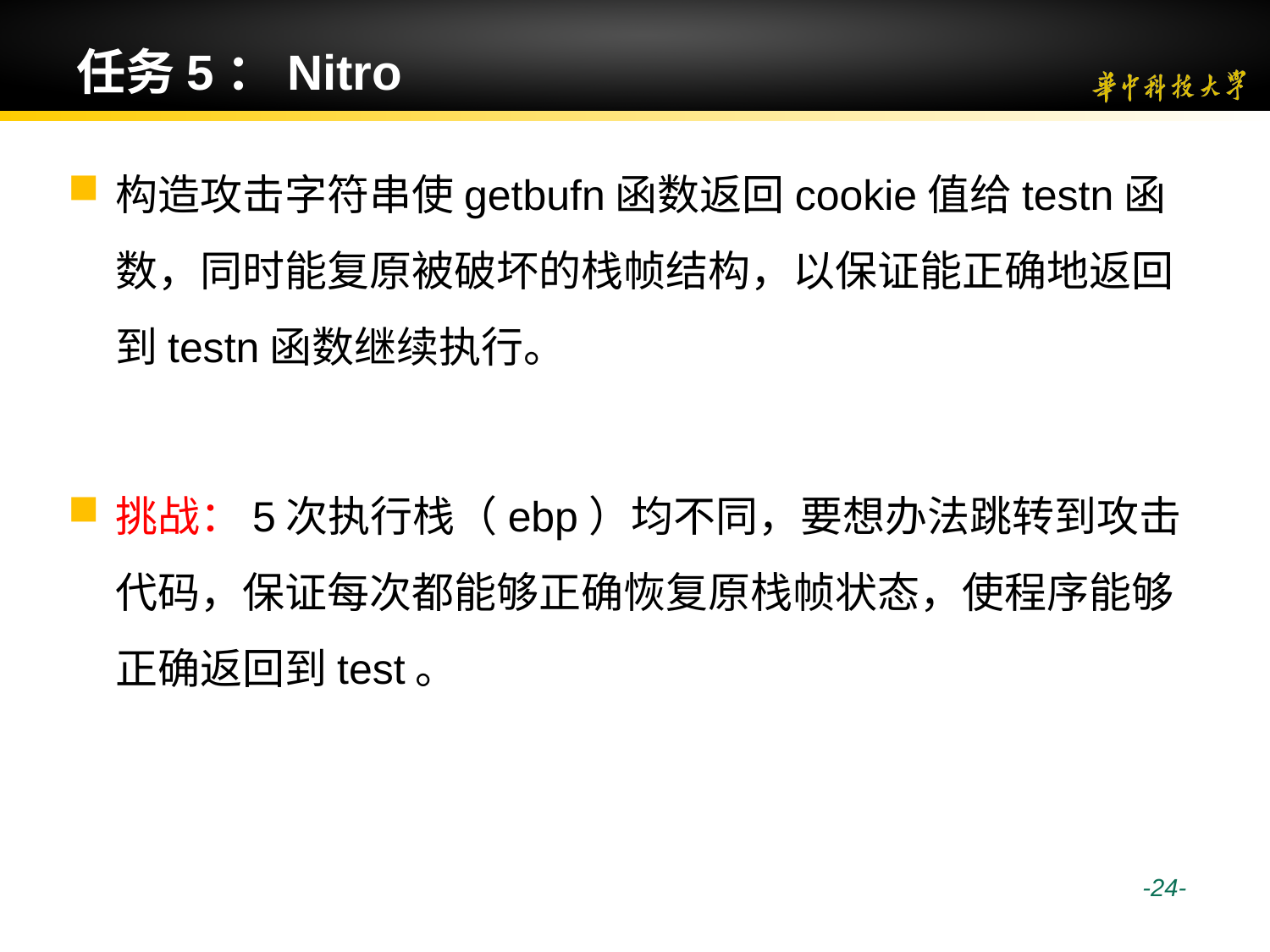

# 任务5：Nitro
构造攻击字符串使getbufn函数返回cookie值给testn函数，同时能复原被破坏的栈帧结构，以保证能正确地返回到testn函数继续执行。

挑战：5次执行栈（ebp）均不同，要想办法跳转到攻击代码，保证每次都能够正确恢复原栈帧状态，使程序能够正确返回到test。

 -24-